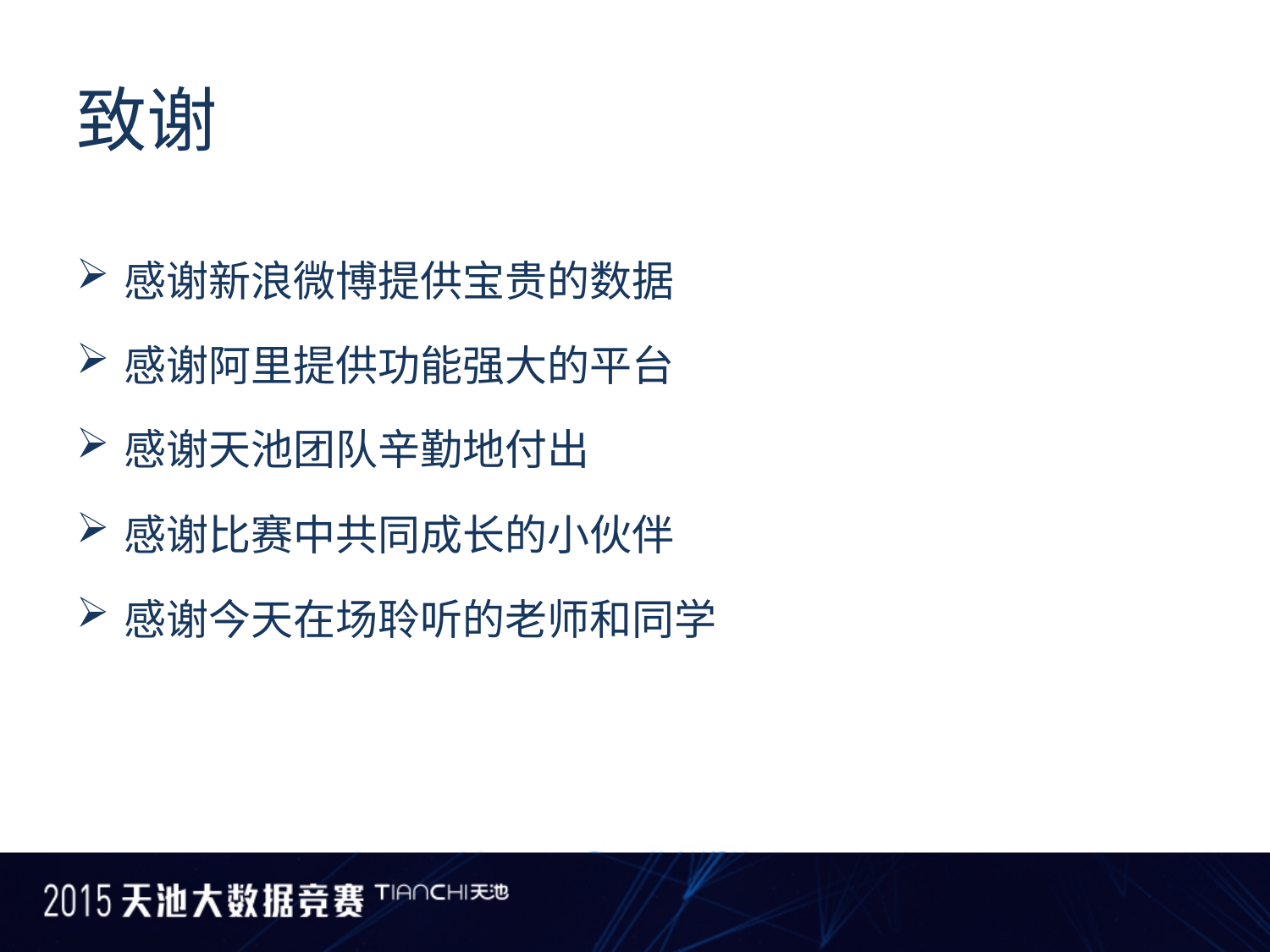

# 致谢
感谢新浪微博提供宝贵的数据
感谢阿里提供功能强大的平台
感谢天池团队辛勤地付出
感谢比赛中共同成长的小伙伴
感谢今天在场聆听的老师和同学